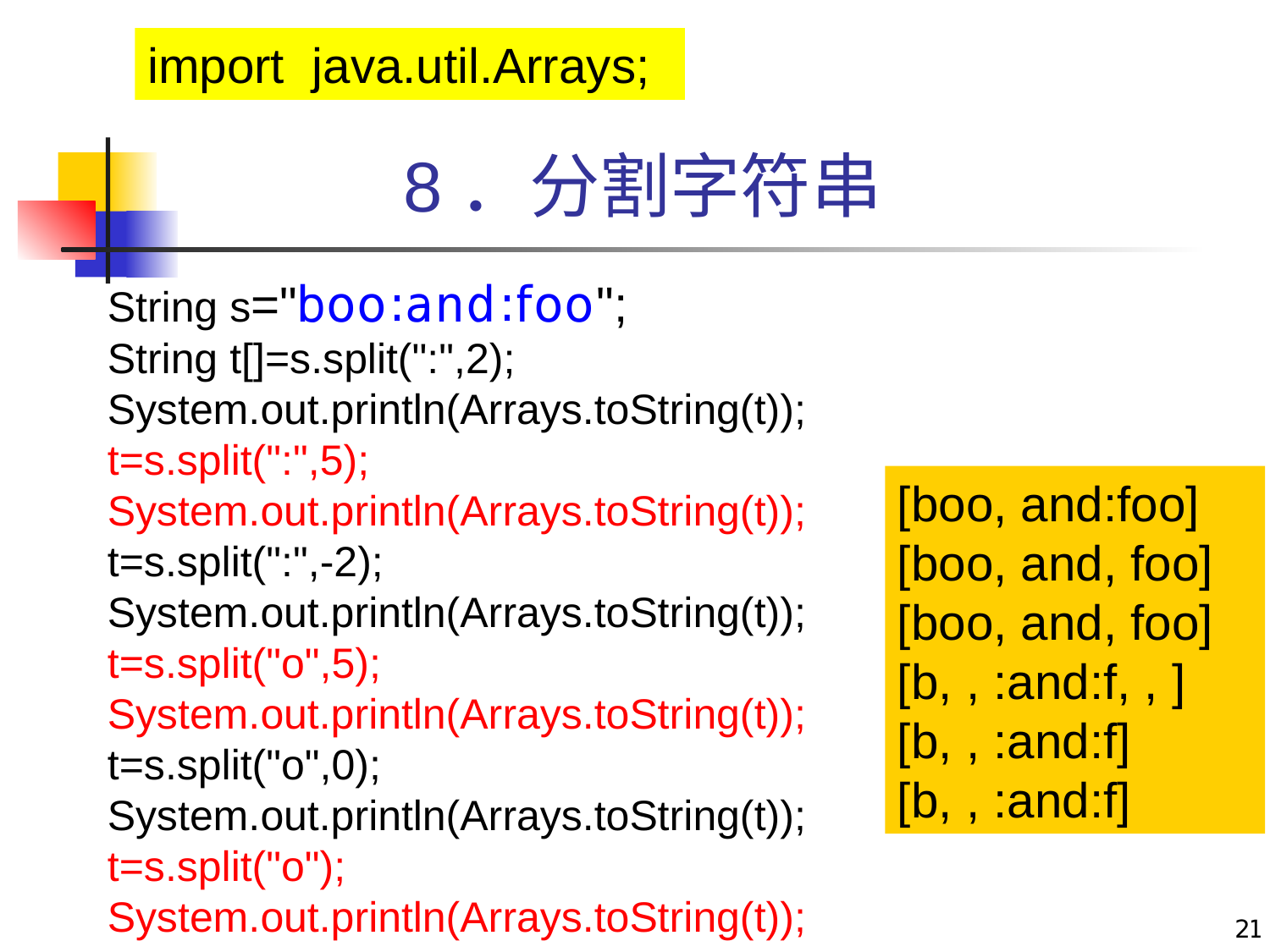

import  java.util.Arrays;
# 8．分割字符串
String s="boo:and:foo";
String t[]=s.split(":",2);
System.out.println(Arrays.toString(t));
t=s.split(":",5);
System.out.println(Arrays.toString(t));
t=s.split(":",-2);
System.out.println(Arrays.toString(t));
t=s.split("o",5);
System.out.println(Arrays.toString(t));
t=s.split("o",0);
System.out.println(Arrays.toString(t));
t=s.split("o");
System.out.println(Arrays.toString(t));
[boo, and:foo]
[boo, and, foo]
[boo, and, foo]
[b, , :and:f, , ]
[b, , :and:f]
[b, , :and:f]
21